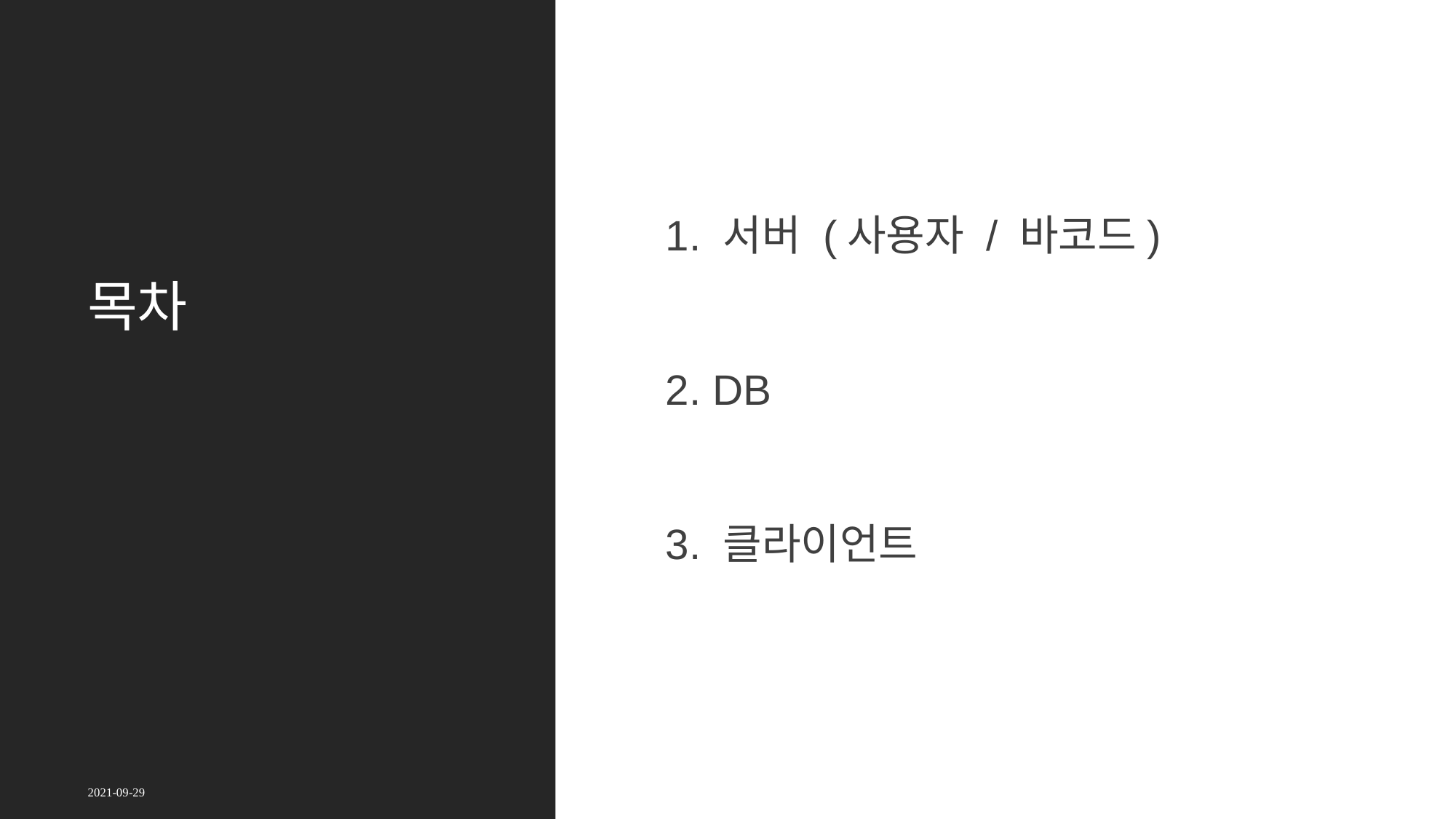

# 목차
1. 서버 (사용자 / 바코드)

2. DB

3. 클라이언트

2021-09-29